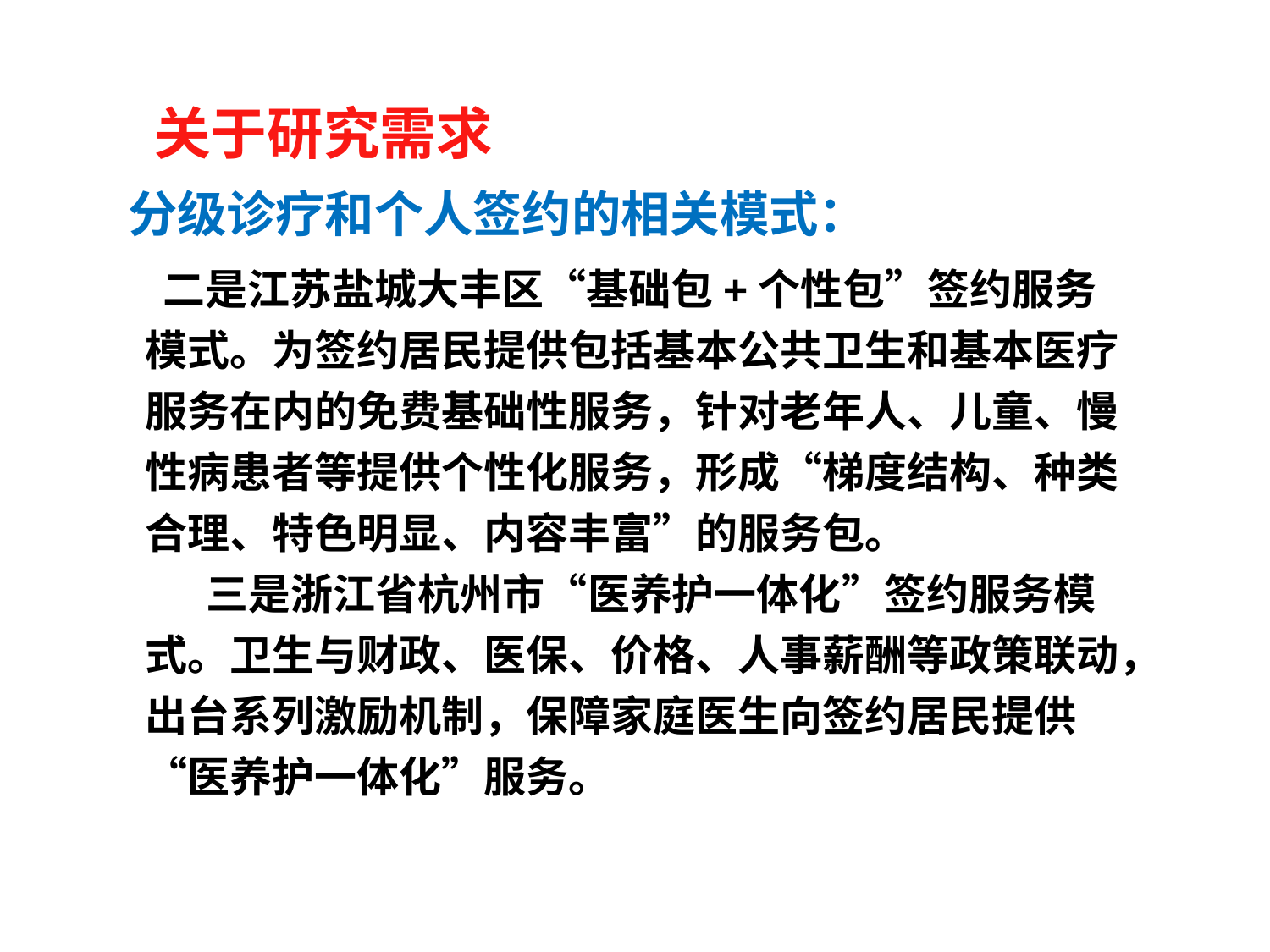

# 关于研究需求 分级诊疗和个人签约的相关模式：
        二是江苏盐城大丰区“基础包+个性包”签约服务模式。为签约居民提供包括基本公共卫生和基本医疗服务在内的免费基础性服务，针对老年人、儿童、慢性病患者等提供个性化服务，形成“梯度结构、种类合理、特色明显、内容丰富”的服务包。
 　 三是浙江省杭州市“医养护一体化”签约服务模式。卫生与财政、医保、价格、人事薪酬等政策联动，出台系列激励机制，保障家庭医生向签约居民提供“医养护一体化”服务。